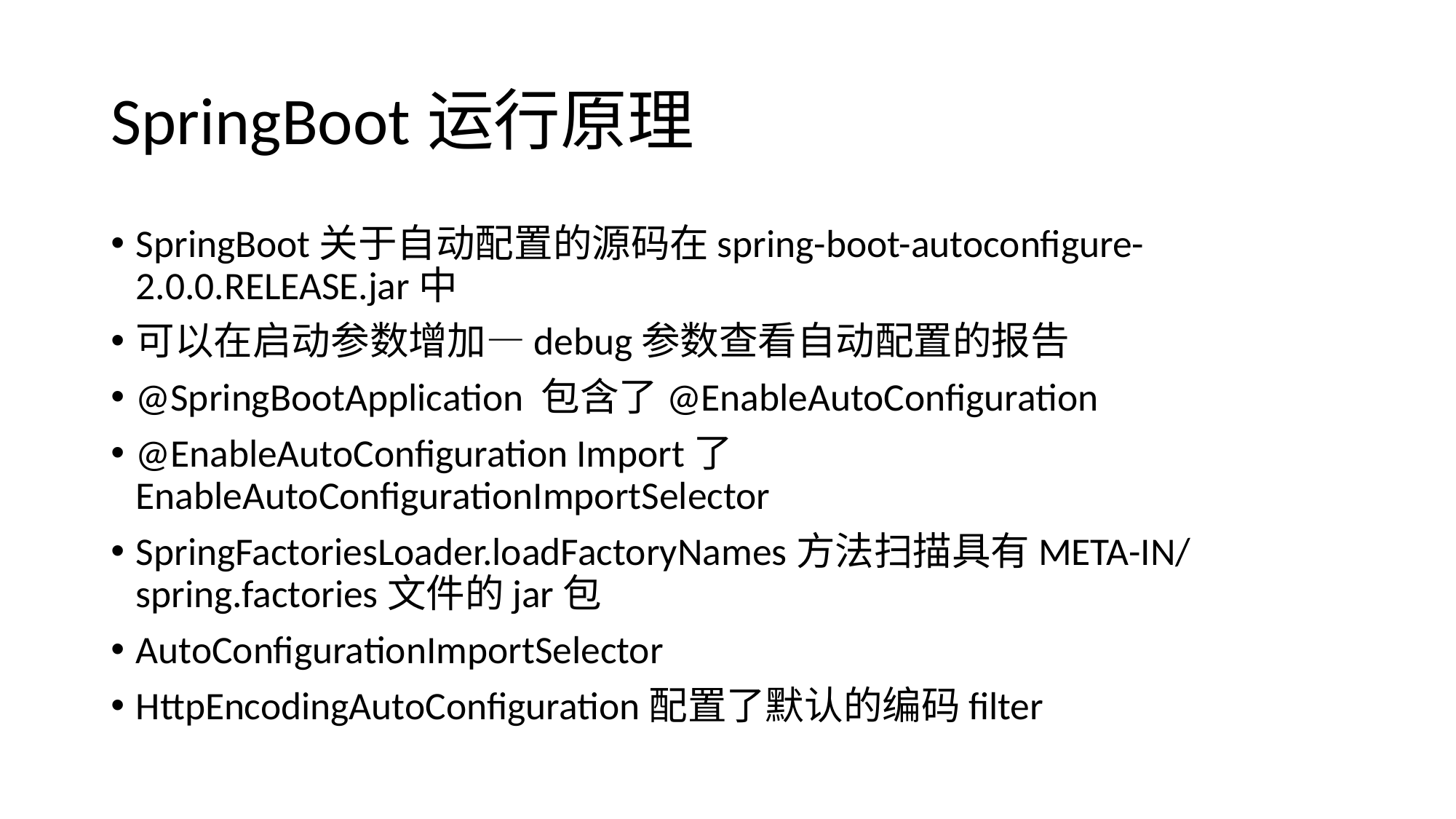

# SpringBoot运行原理
SpringBoot关于自动配置的源码在spring-boot-autoconfigure-2.0.0.RELEASE.jar中
可以在启动参数增加—debug参数查看自动配置的报告
@SpringBootApplication 包含了@EnableAutoConfiguration
@EnableAutoConfiguration Import了EnableAutoConfigurationImportSelector
SpringFactoriesLoader.loadFactoryNames方法扫描具有META-IN/spring.factories文件的jar包
AutoConfigurationImportSelector
HttpEncodingAutoConfiguration配置了默认的编码filter